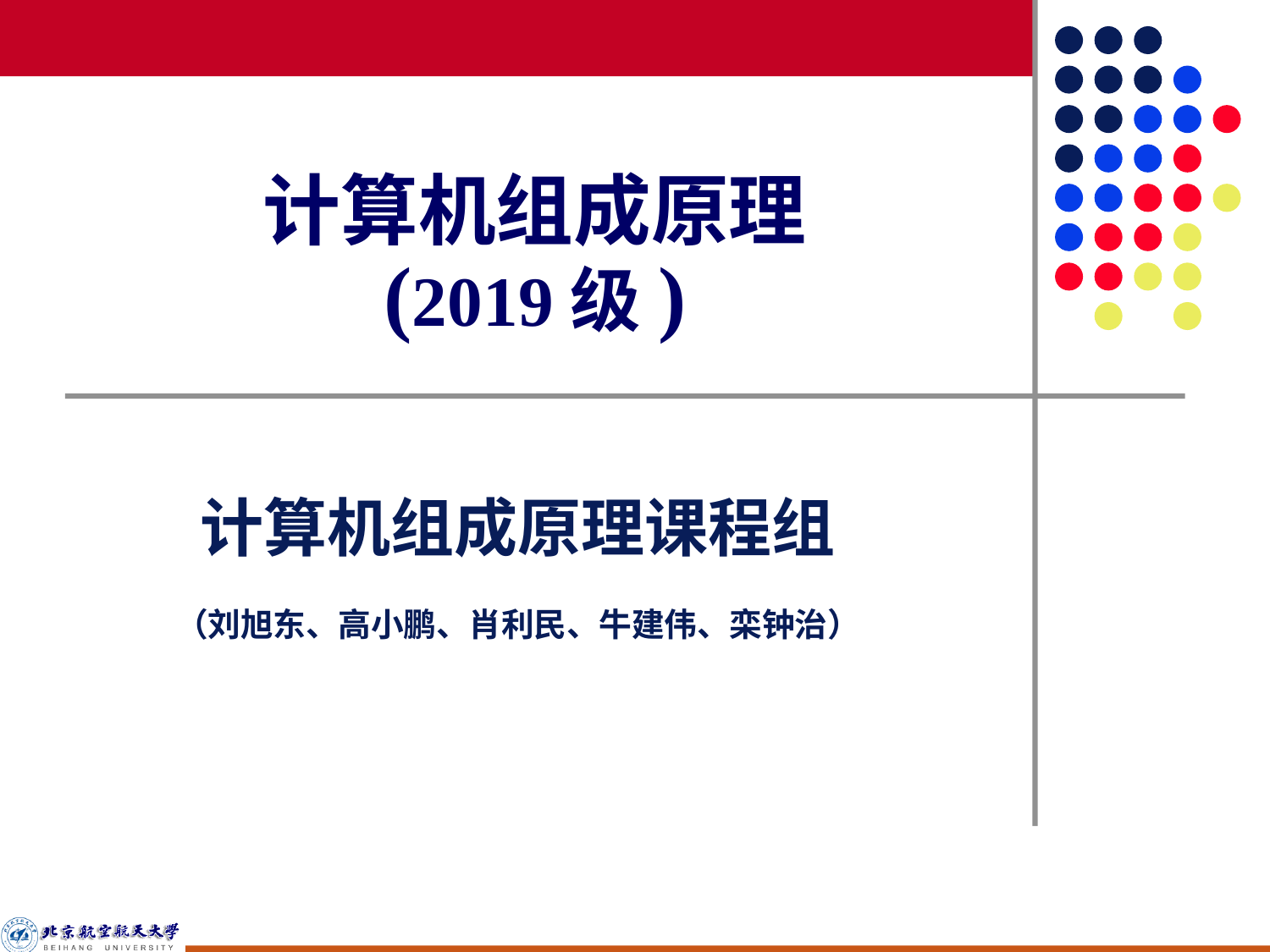

计算机组成原理
(2019级)
计算机组成原理课程组
（刘旭东、高小鹏、肖利民、牛建伟、栾钟治）